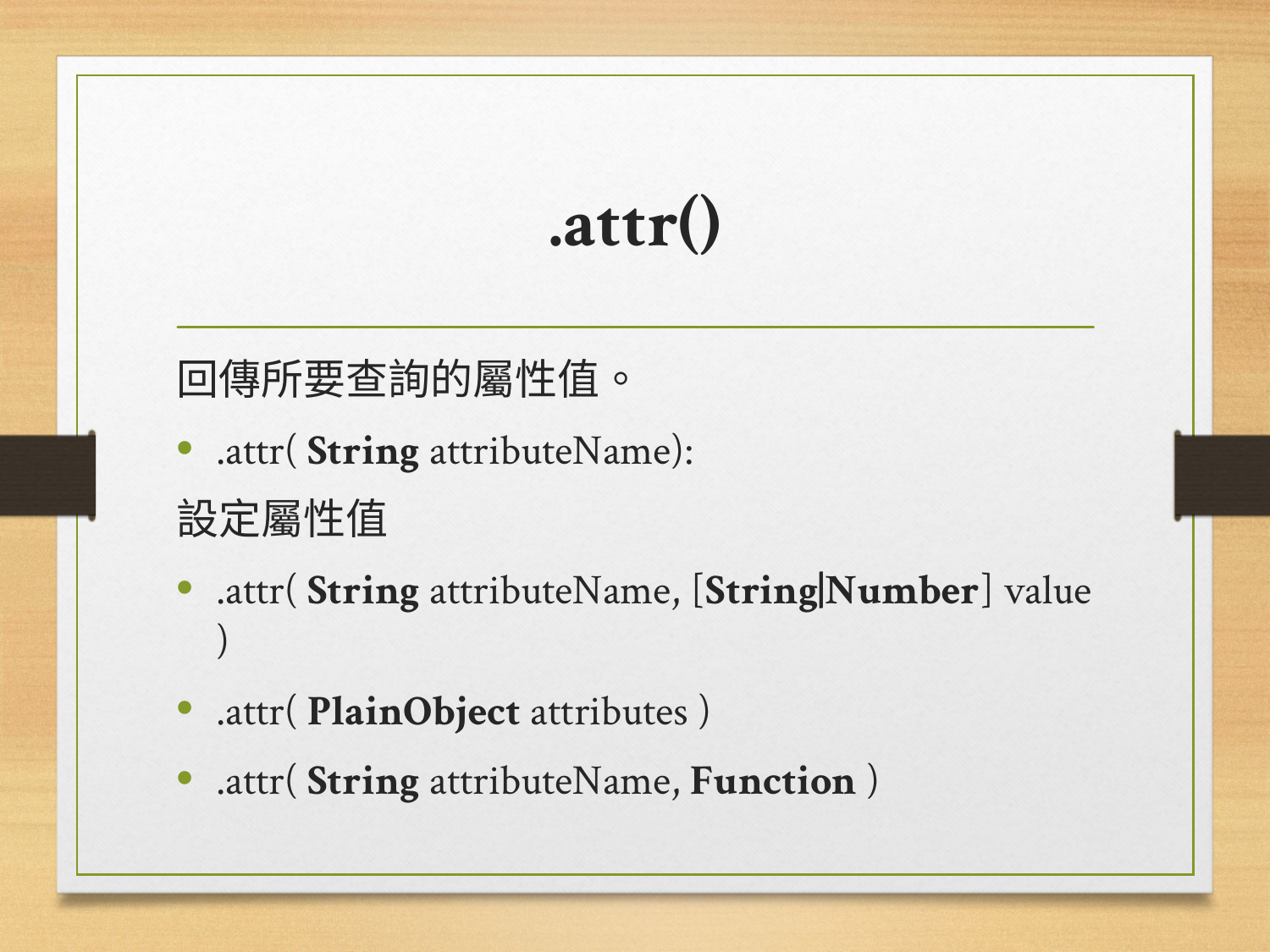

# .attr()
回傳所要查詢的屬性值。
.attr( String attributeName):
設定屬性值
.attr( String attributeName, [String|Number] value )
.attr( PlainObject attributes )
.attr( String attributeName, Function )